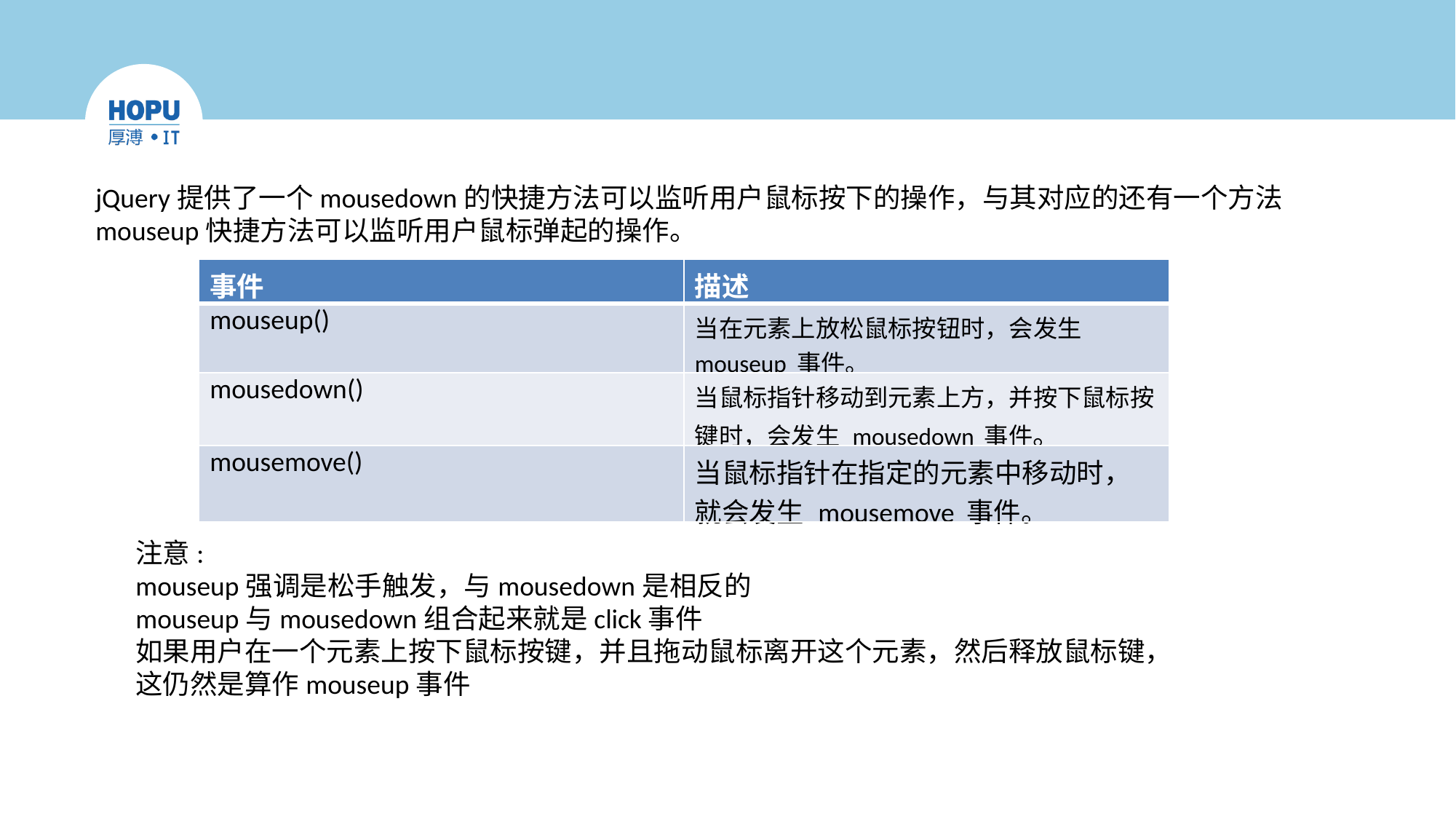

#

jQuery提供了一个mousedown的快捷方法可以监听用户鼠标按下的操作，与其对应的还有一个方法mouseup快捷方法可以监听用户鼠标弹起的操作。
| 事件 | 描述 |
| --- | --- |
| mouseup() | 当在元素上放松鼠标按钮时，会发生 mouseup 事件。 |
| mousedown() | 当鼠标指针移动到元素上方，并按下鼠标按键时，会发生 mousedown 事件。 |
| mousemove() | 当鼠标指针在指定的元素中移动时，就会发生 mousemove 事件。 |

注意:
mouseup强调是松手触发，与mousedown是相反的
mouseup与mousedown组合起来就是click事件
如果用户在一个元素上按下鼠标按键，并且拖动鼠标离开这个元素，然后释放鼠标键，这仍然是算作mouseup事件